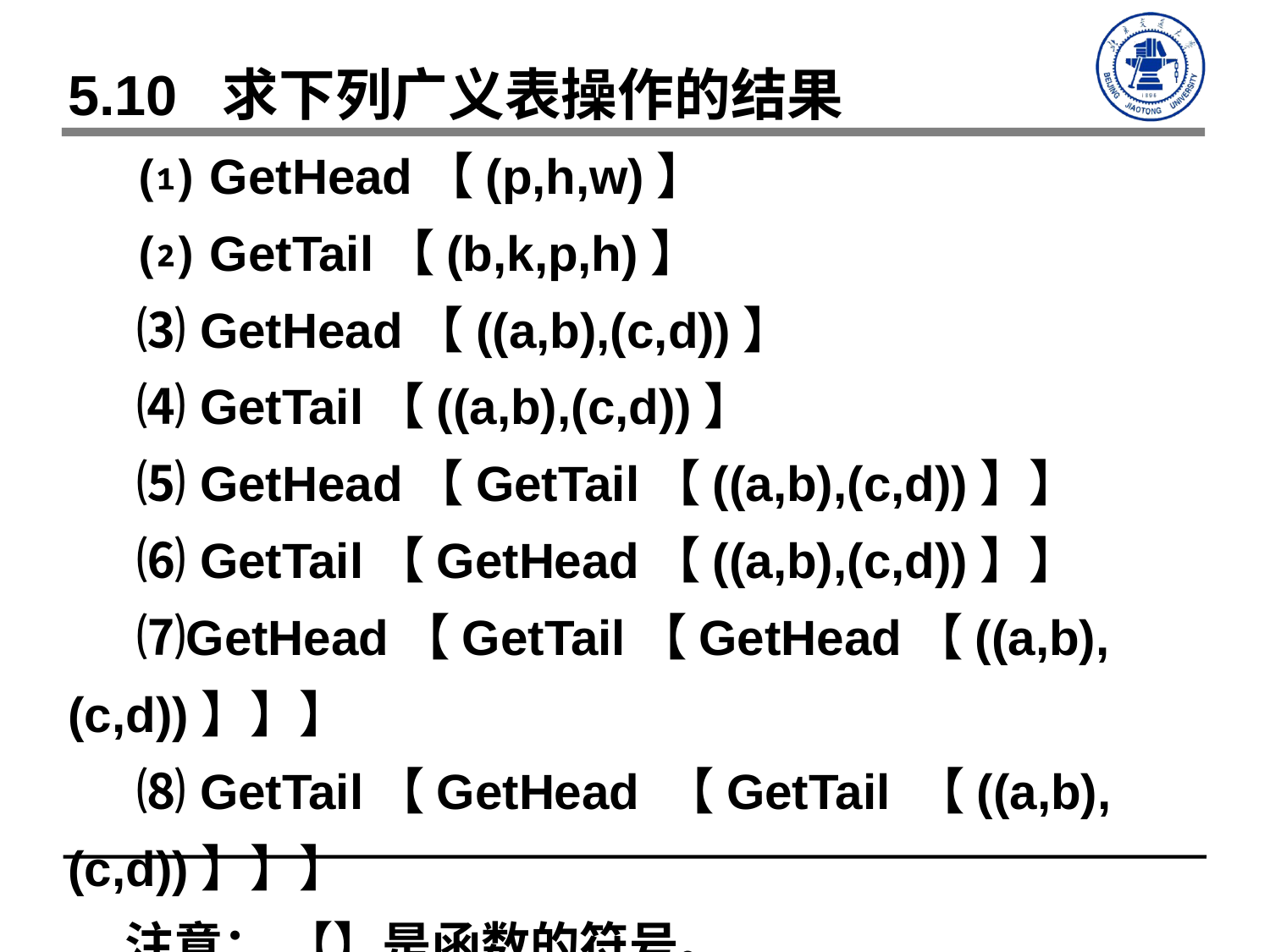

5.10  求下列广义表操作的结果
     ⑴ GetHead【(p,h,w)】
     ⑵ GetTail【(b,k,p,h)】
     ⑶ GetHead【((a,b),(c,d))】
     ⑷ GetTail【((a,b),(c,d))】
     ⑸ GetHead【GetTail【((a,b),(c,d))】】
     ⑹ GetTail【GetHead【((a,b),(c,d))】】
     ⑺GetHead【GetTail【GetHead【((a,b),(c,d))】】】
     ⑻ GetTail【GetHead 【GetTail 【((a,b),(c,d))】】】
    注意： 【】是函数的符号。